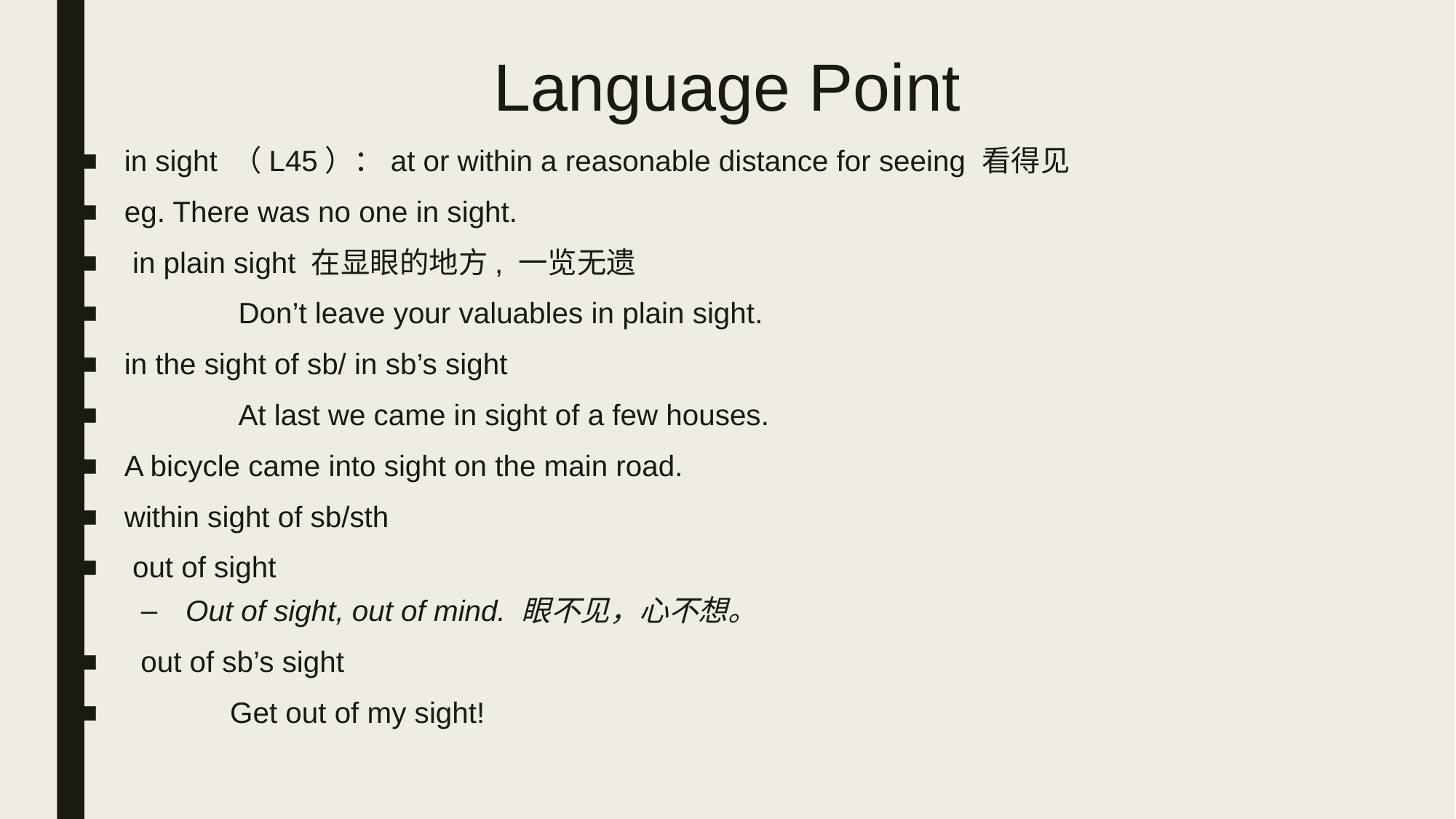

# Language Point
in sight （L45）：at or within a reasonable distance for seeing 看得见
eg. There was no one in sight.
 in plain sight 在显眼的地方, 一览无遗
	 Don’t leave your valuables in plain sight.
in the sight of sb/ in sb’s sight
	 At last we came in sight of a few houses.
A bicycle came into sight on the main road.
within sight of sb/sth
 out of sight
Out of sight, out of mind. 眼不见，心不想。
  out of sb’s sight
		Get out of my sight!